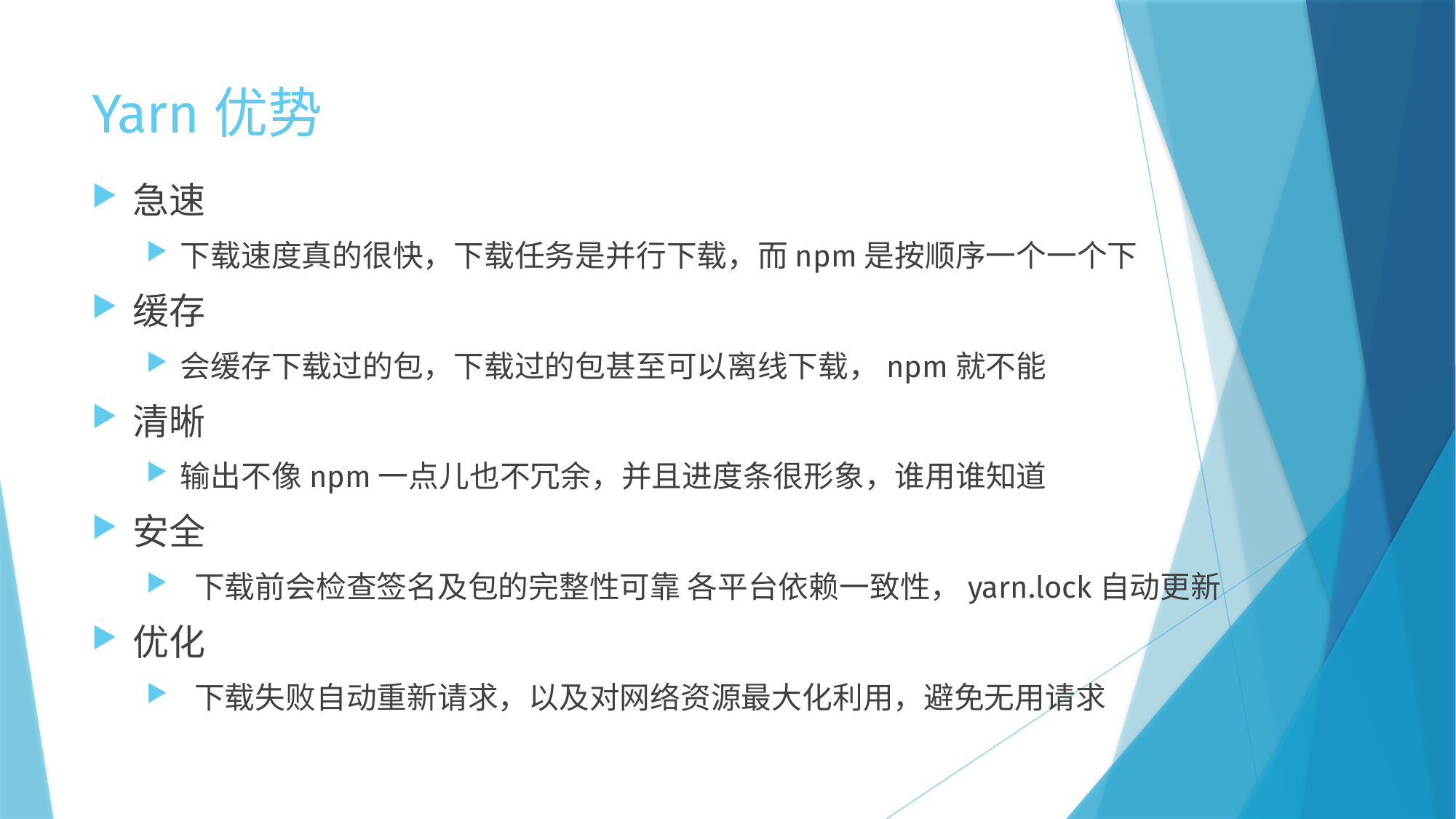

# Yarn优势
急速
下载速度真的很快，下载任务是并行下载，而npm是按顺序一个一个下
缓存
会缓存下载过的包，下载过的包甚至可以离线下载，npm就不能
清晰
输出不像npm一点儿也不冗余，并且进度条很形象，谁用谁知道
安全
 下载前会检查签名及包的完整性可靠 各平台依赖一致性，yarn.lock自动更新
优化
 下载失败自动重新请求，以及对网络资源最大化利用，避免无用请求